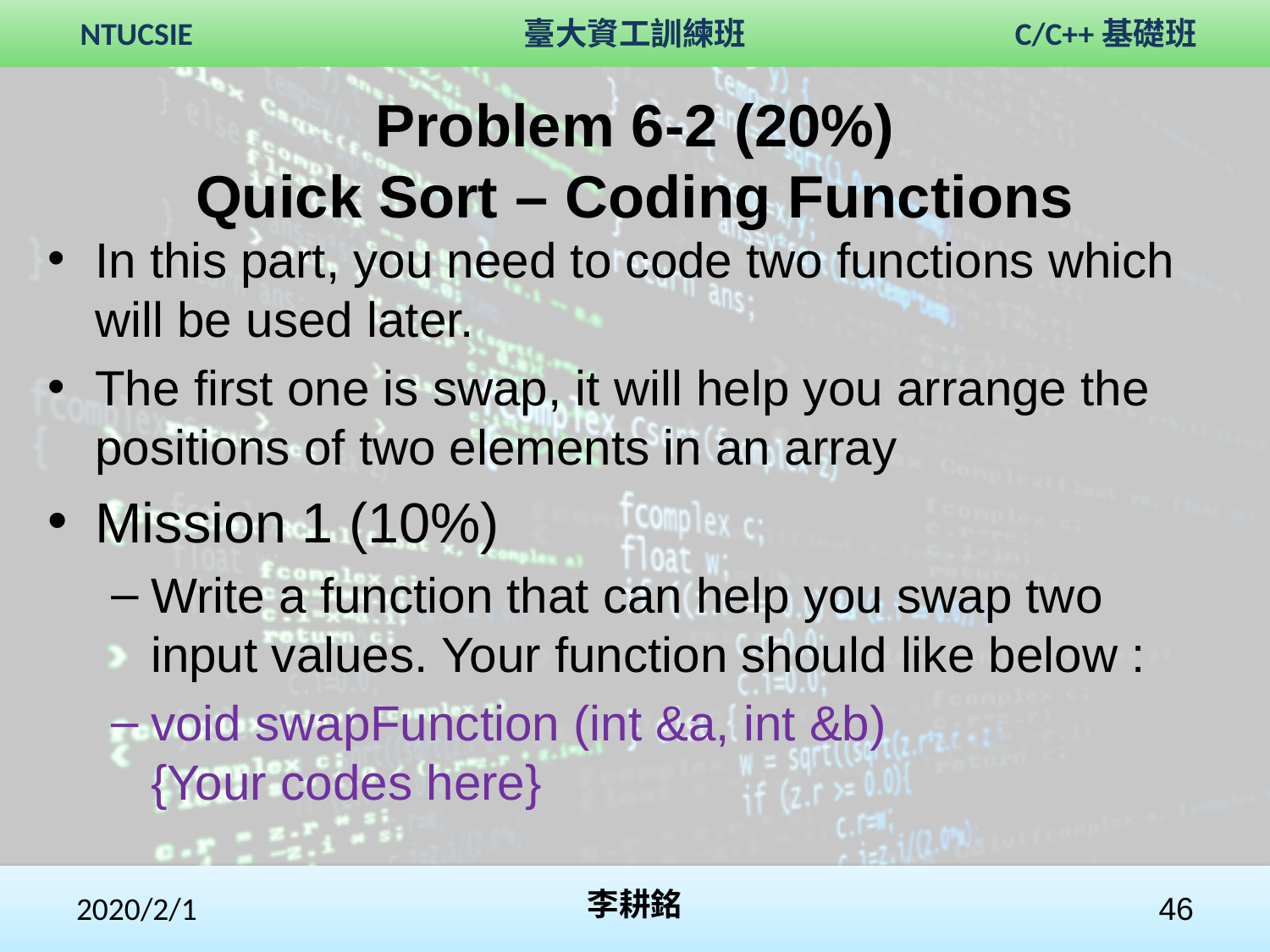

# Problem 6-2 (20%) Quick Sort – Coding Functions
In this part, you need to code two functions which will be used later.
The first one is swap, it will help you arrange the positions of two elements in an array
Mission 1 (10%)
Write a function that can help you swap two input values. Your function should like below :
void swapFunction (int &a, int &b)
{Your codes here}

2020/2/1
李耕銘
46